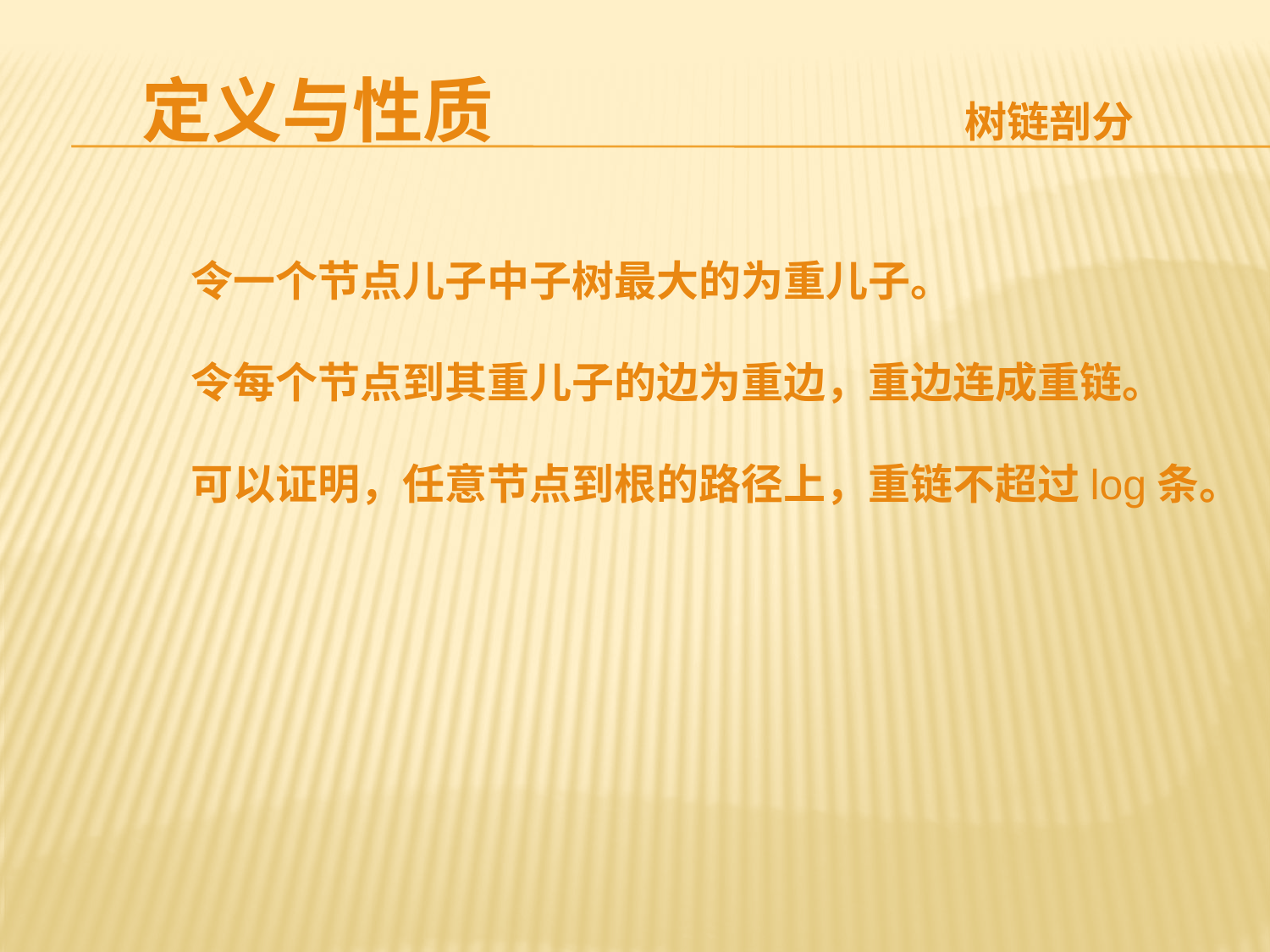

定义与性质
树链剖分
令一个节点儿子中子树最大的为重儿子。

令每个节点到其重儿子的边为重边，重边连成重链。

可以证明，任意节点到根的路径上，重链不超过log条。